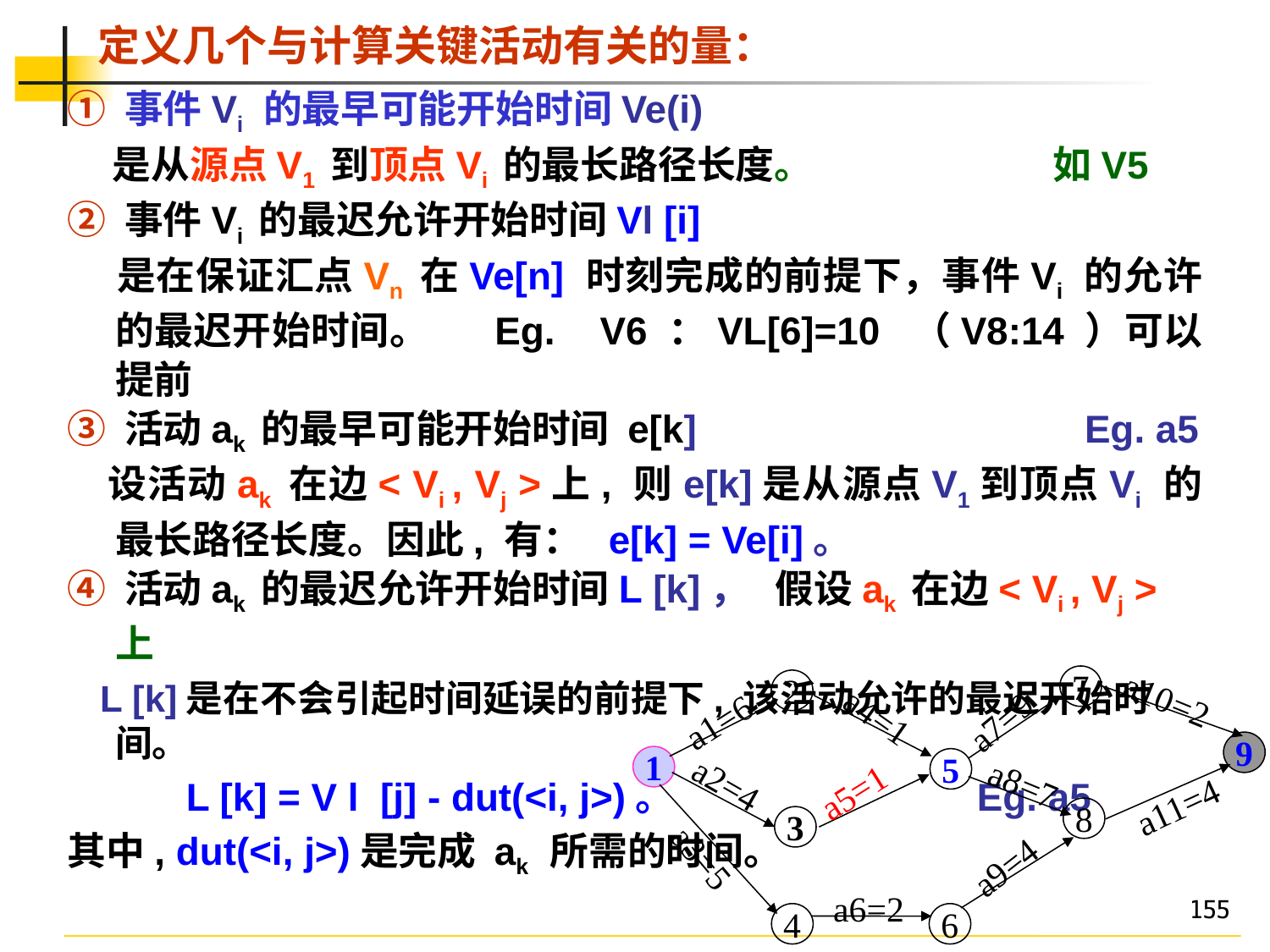

# 定义几个与计算关键活动有关的量：
① 事件Vi 的最早可能开始时间Ve(i)
    是从源点V1 到顶点Vi 的最长路径长度。                           如V5
② 事件Vi 的最迟允许开始时间Vl [i]
    是在保证汇点Vn 在Ve[n] 时刻完成的前提下，事件Vi 的允许的最迟开始时间。      Eg.    V6 ：VL[6]=10  （V8:14 ）可以提前
③ 活动ak 的最早可能开始时间 e[k]                                    Eg. a5
   设活动ak 在边< Vi , Vj >上, 则e[k]是从源点V1到顶点Vi 的最长路径长度。因此, 有：  e[k] = Ve[i]。
④ 活动ak 的最迟允许开始时间L [k]，   假设ak 在边< Vi , Vj >上
   L [k]是在不会引起时间延误的前提下, 该活动允许的最迟开始时间。
           L [k] = V l  [j] - dut(<i, j>)。                                 Eg. a5
其中, dut(<i, j>)是完成 ak  所需的时间。
7
2

9
1
5

8
3

4
6

a10=2
a4=1
a7=9
a1=6
a2=4
a8=7
a5=1
a11=4
a3=5
a9=4
a6=2
155